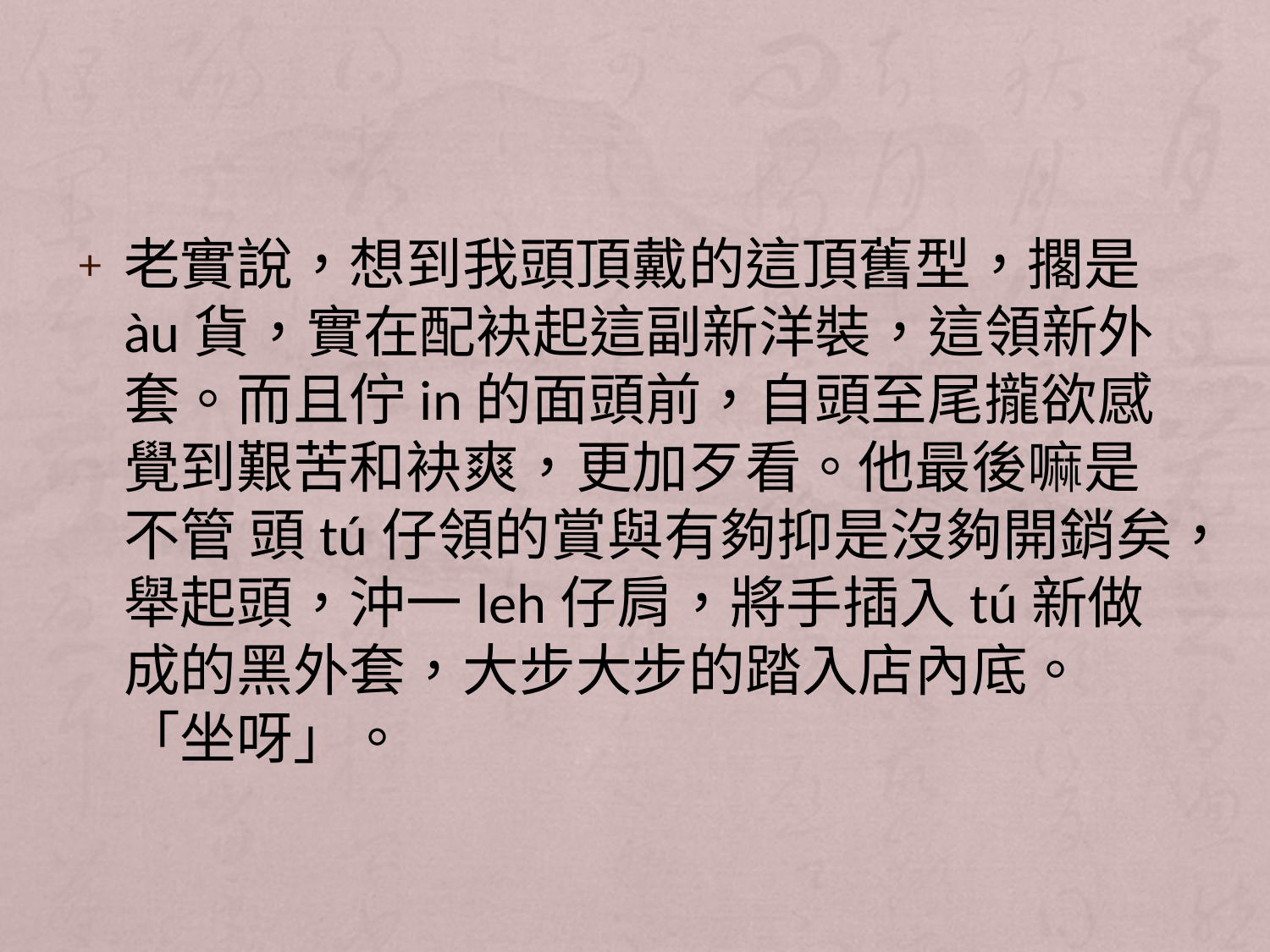

#
老實說，想到我頭頂戴的這頂舊型，擱是àu貨，實在配袂起這副新洋裝，這領新外套。而且佇in的面頭前，自頭至尾攏欲感覺到艱苦和袂爽，更加歹看。他最後嘛是不管 頭tú仔領的賞與有夠抑是沒夠開銷矣，舉起頭，沖一leh仔肩，將手插入tú新做成的黑外套，大步大步的踏入店內底。「坐呀」。